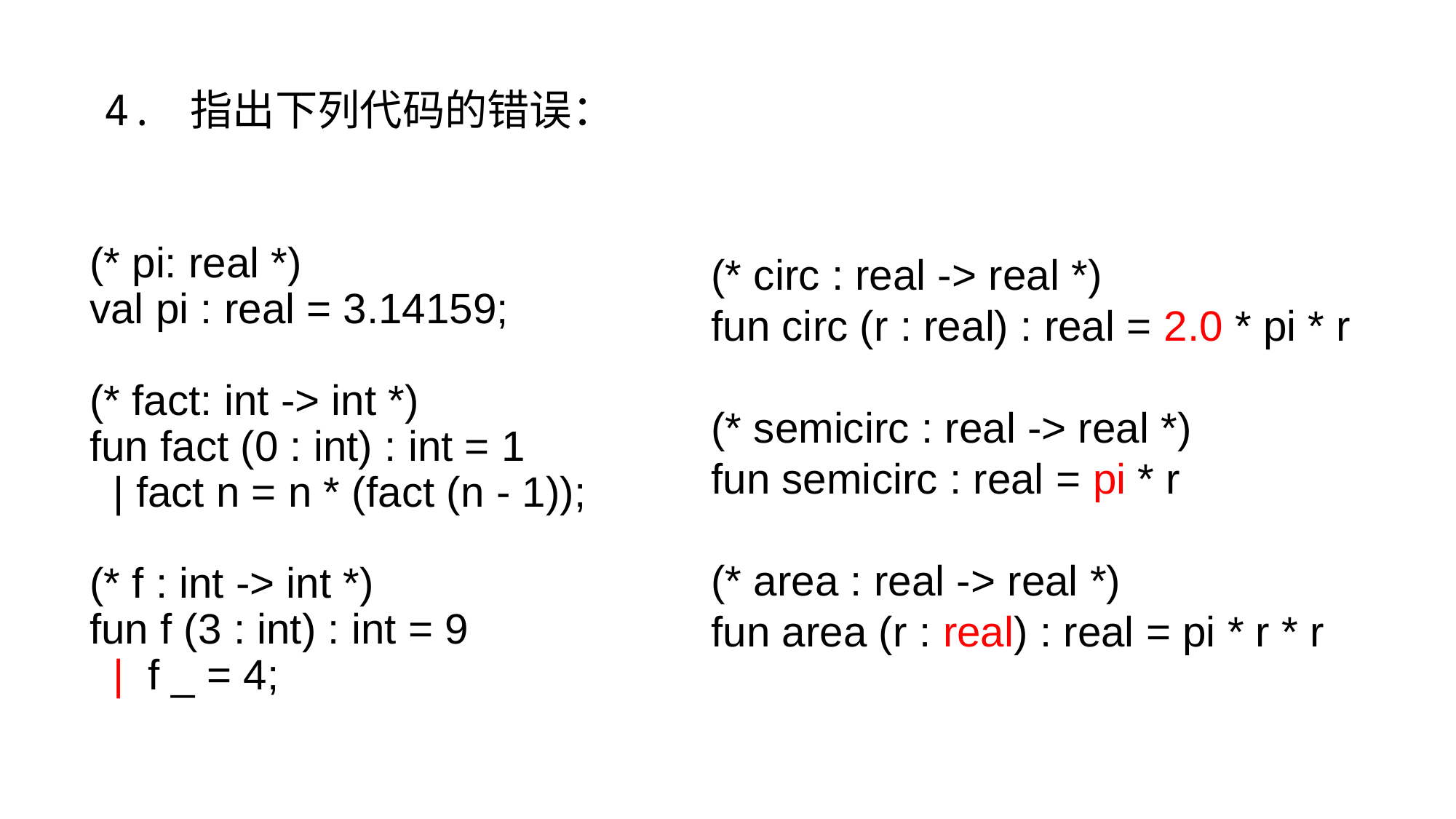

4. 指出下列代码的错误：
(* pi: real *)
val pi : real = 3.14159;

(* fact: int -> int *)
fun fact (0 : int) : int = 1
  | fact n = n * (fact (n - 1));

(* f : int -> int *)
fun f (3 : int) : int = 9
  |  f _ = 4;
(* circ : real -> real *)
fun circ (r : real) : real = 2.0 * pi * r

(* semicirc : real -> real *)
fun semicirc : real = pi * r

(* area : real -> real *)
fun area (r : real) : real = pi * r * r